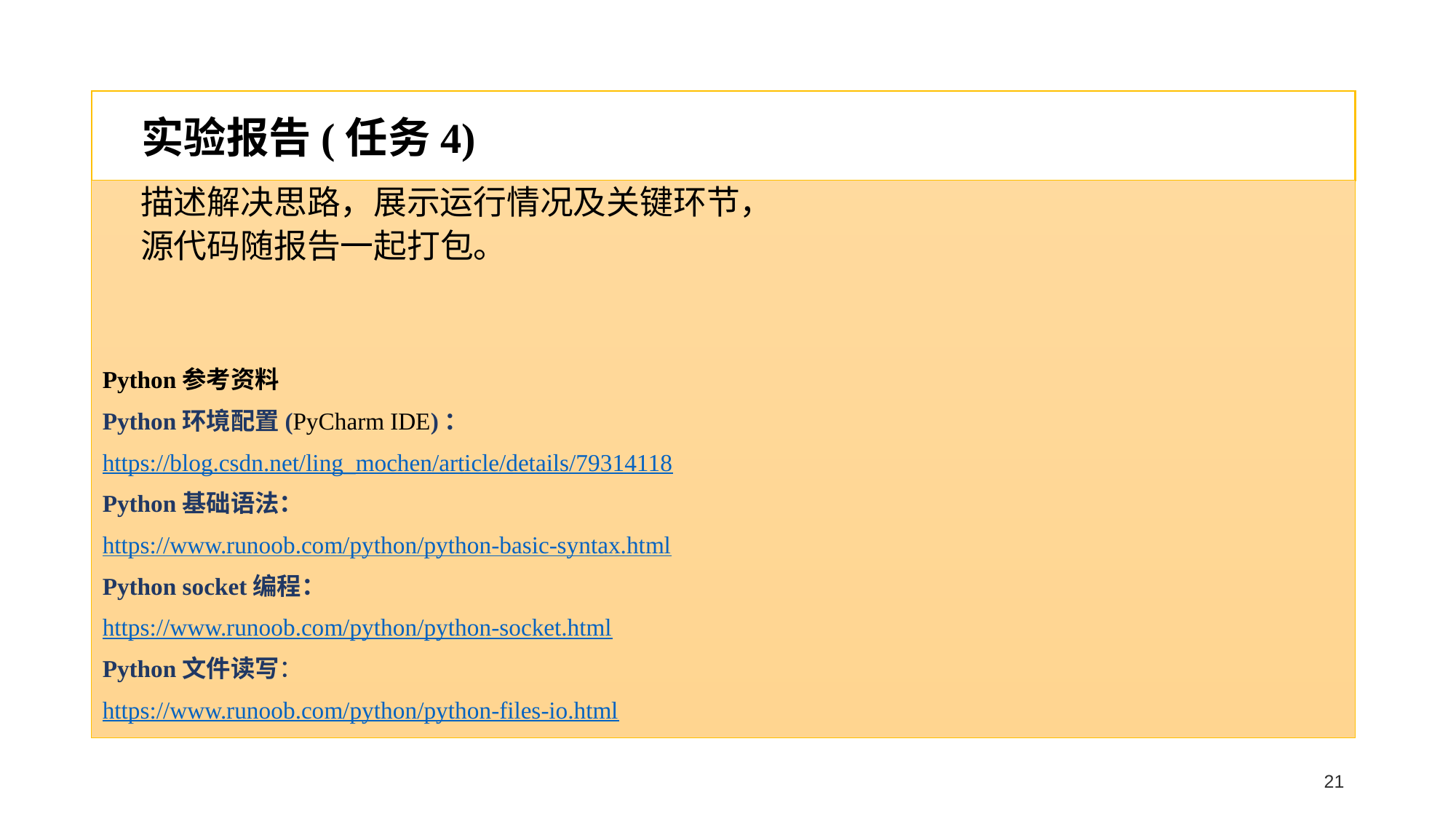

# 实验报告(任务4)
描述解决思路，展示运行情况及关键环节，
源代码随报告一起打包。

Python参考资料
Python环境配置(PyCharm IDE)：
https://blog.csdn.net/ling_mochen/article/details/79314118
Python基础语法：
https://www.runoob.com/python/python-basic-syntax.html
Python socket编程：
https://www.runoob.com/python/python-socket.html
Python文件读写：
https://www.runoob.com/python/python-files-io.html

21